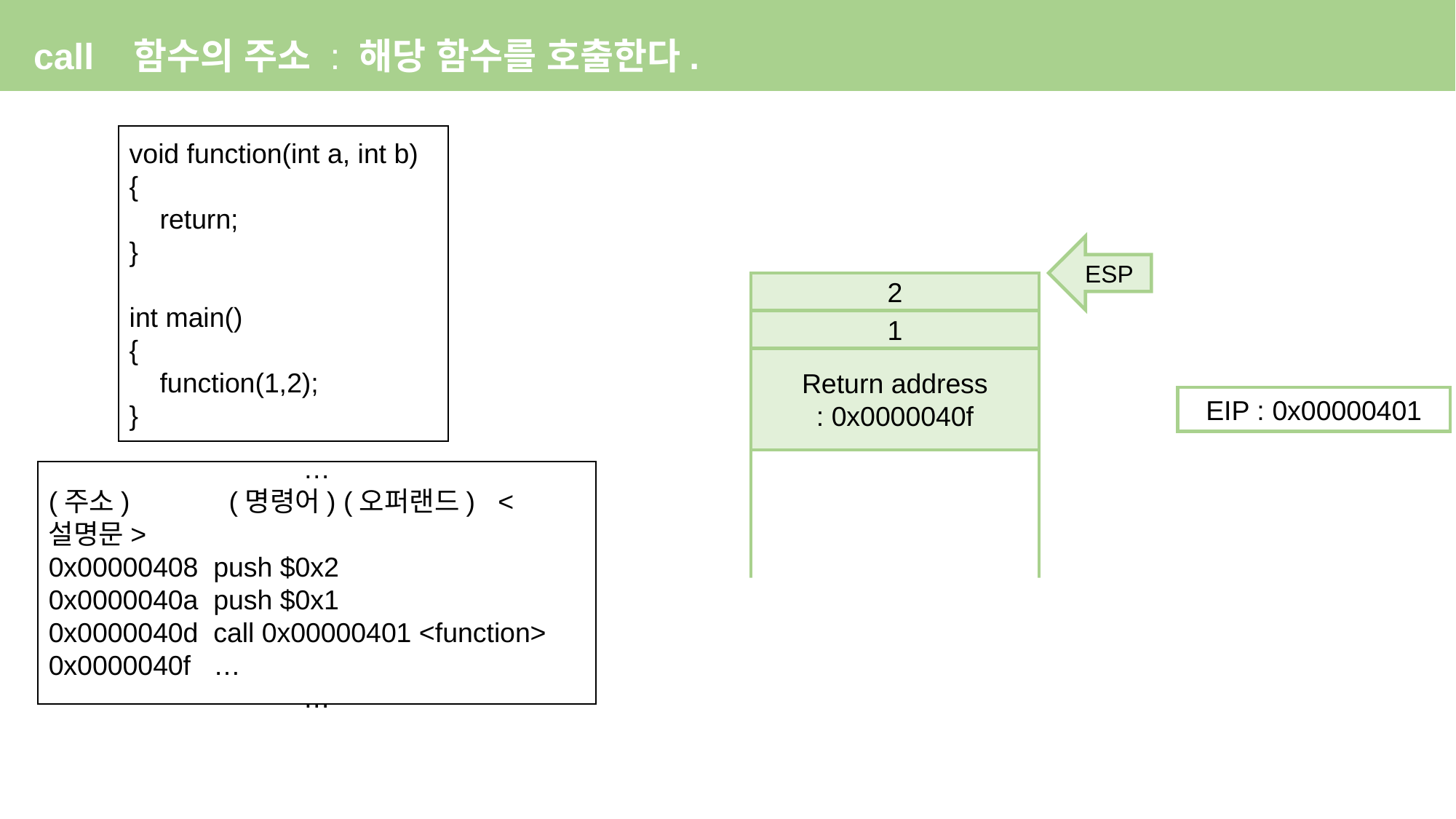

call   함수의 주소 : 해당 함수를 호출한다.
void function(int a, int b)
{
    return;
}

int main()
{
    function(1,2);
}
ESP
2

1
Return address
: 0x0000040f
EIP : 0x00000401
EIP : 0x00000408
EIP : 0x0000040a
EIP : 0x0000040d
…
(주소)             (명령어) (오퍼랜드)   <설명문>
0x00000408  push $0x2
0x0000040a  push $0x1
0x0000040d  call 0x00000401 <function>
0x0000040f   …
…